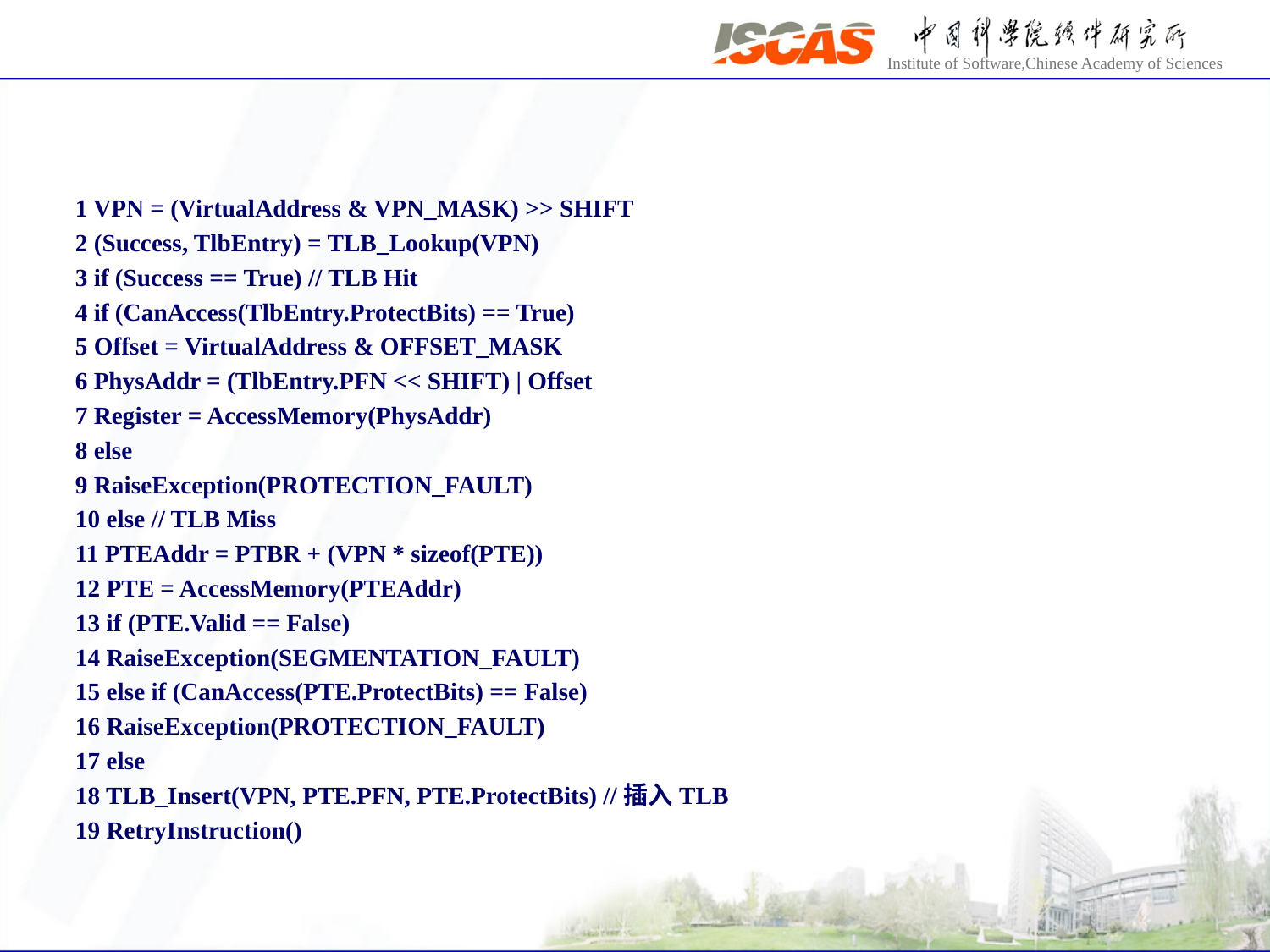

#
1 VPN = (VirtualAddress & VPN_MASK) >> SHIFT
2 (Success, TlbEntry) = TLB_Lookup(VPN)
3 if (Success == True) // TLB Hit
4 if (CanAccess(TlbEntry.ProtectBits) == True)
5 Offset = VirtualAddress & OFFSET_MASK
6 PhysAddr = (TlbEntry.PFN << SHIFT) | Offset
7 Register = AccessMemory(PhysAddr)
8 else
9 RaiseException(PROTECTION_FAULT)
10 else // TLB Miss
11 PTEAddr = PTBR + (VPN * sizeof(PTE))
12 PTE = AccessMemory(PTEAddr)
13 if (PTE.Valid == False)
14 RaiseException(SEGMENTATION_FAULT)
15 else if (CanAccess(PTE.ProtectBits) == False)
16 RaiseException(PROTECTION_FAULT)
17 else
18 TLB_Insert(VPN, PTE.PFN, PTE.ProtectBits) //插入TLB
19 RetryInstruction()